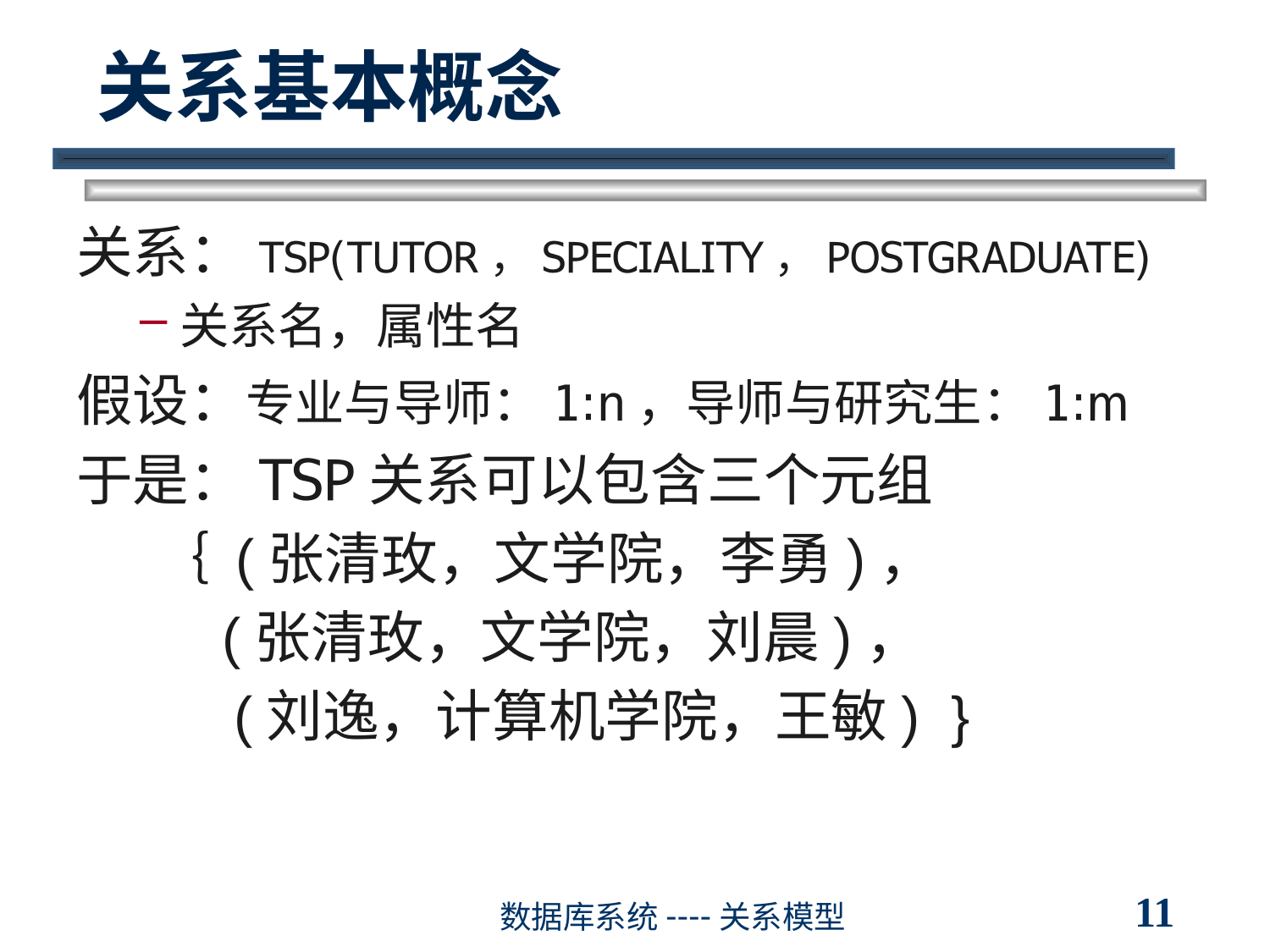

# 关系基本概念
关系：TSP(TUTOR，SPECIALITY，POSTGRADUATE)
关系名，属性名
假设：专业与导师：1:n，导师与研究生：1:m
于是：TSP关系可以包含三个元组
     ｛ (张清玫，文学院，李勇)，
      (张清玫，文学院，刘晨)，
      (刘逸，计算机学院，王敏)  }

11
数据库系统----关系模型